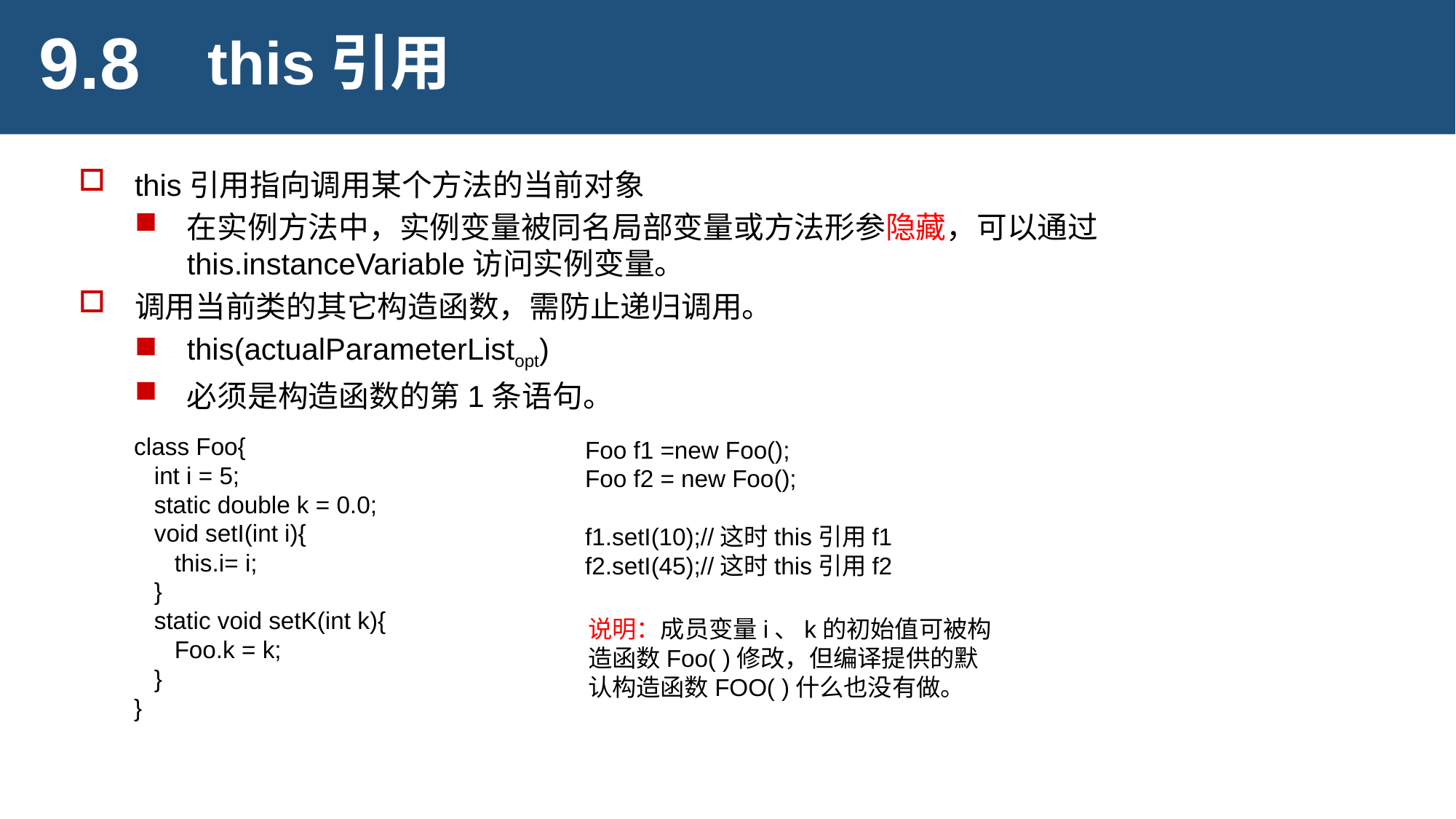

9.8
this引用
this引用指向调用某个方法的当前对象
在实例方法中，实例变量被同名局部变量或方法形参隐藏，可以通过this.instanceVariable访问实例变量。
调用当前类的其它构造函数，需防止递归调用。
this(actualParameterListopt)
必须是构造函数的第1条语句。
class Foo{
   int i = 5;
   static double k = 0.0;
   void setI(int i){
      this.i= i;
   }
   static void setK(int k){
      Foo.k = k;
   }
}
Foo f1 =new Foo();
Foo f2 = new Foo();

f1.setI(10);//这时this引用f1
f2.setI(45);//这时this引用f2
说明：成员变量i、k的初始值可被构造函数Foo( )修改，但编译提供的默认构造函数FOO( )什么也没有做。